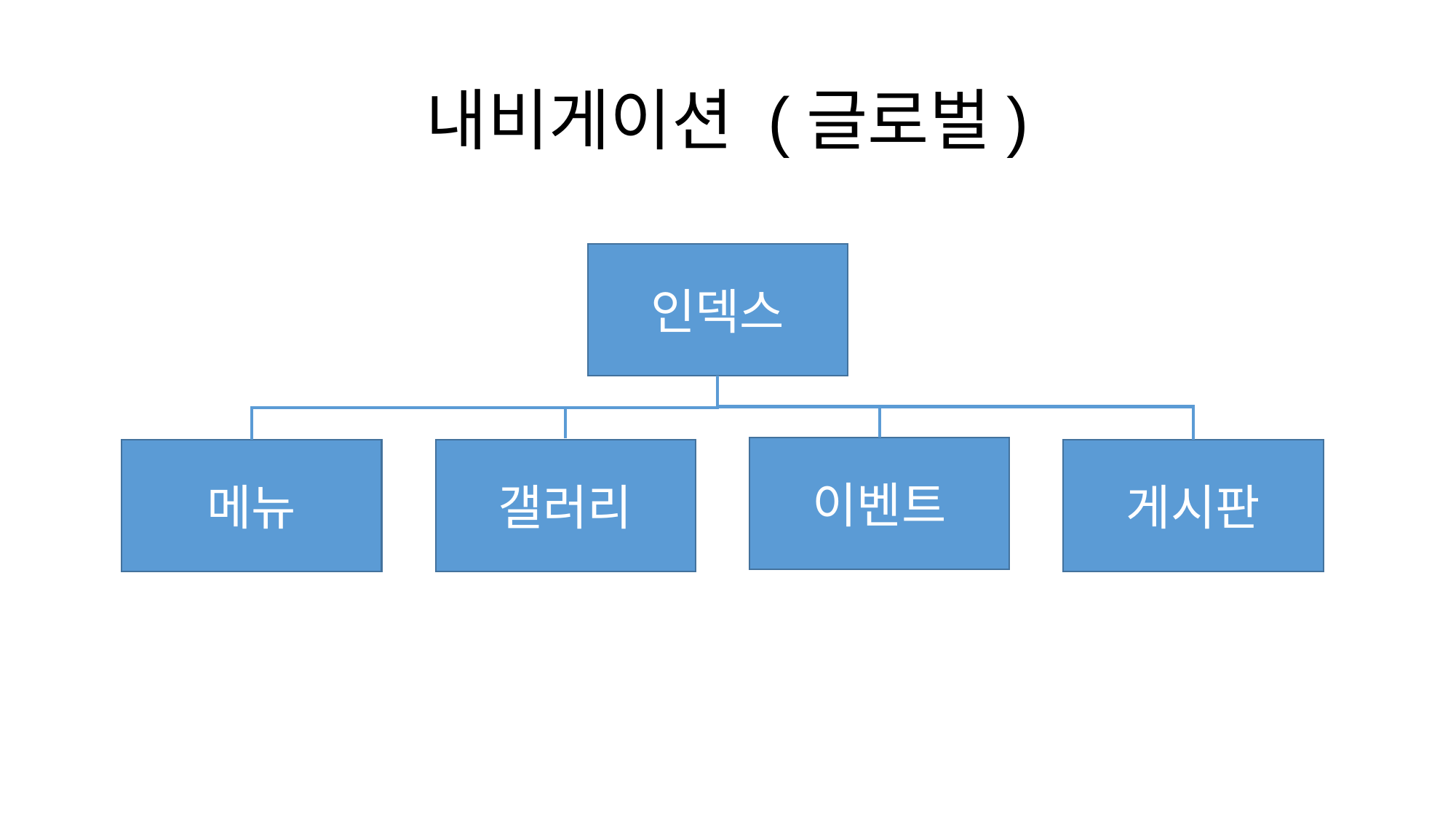

# 내비게이션 (글로벌)
인덱스
이벤트
갤러리
메뉴
게시판